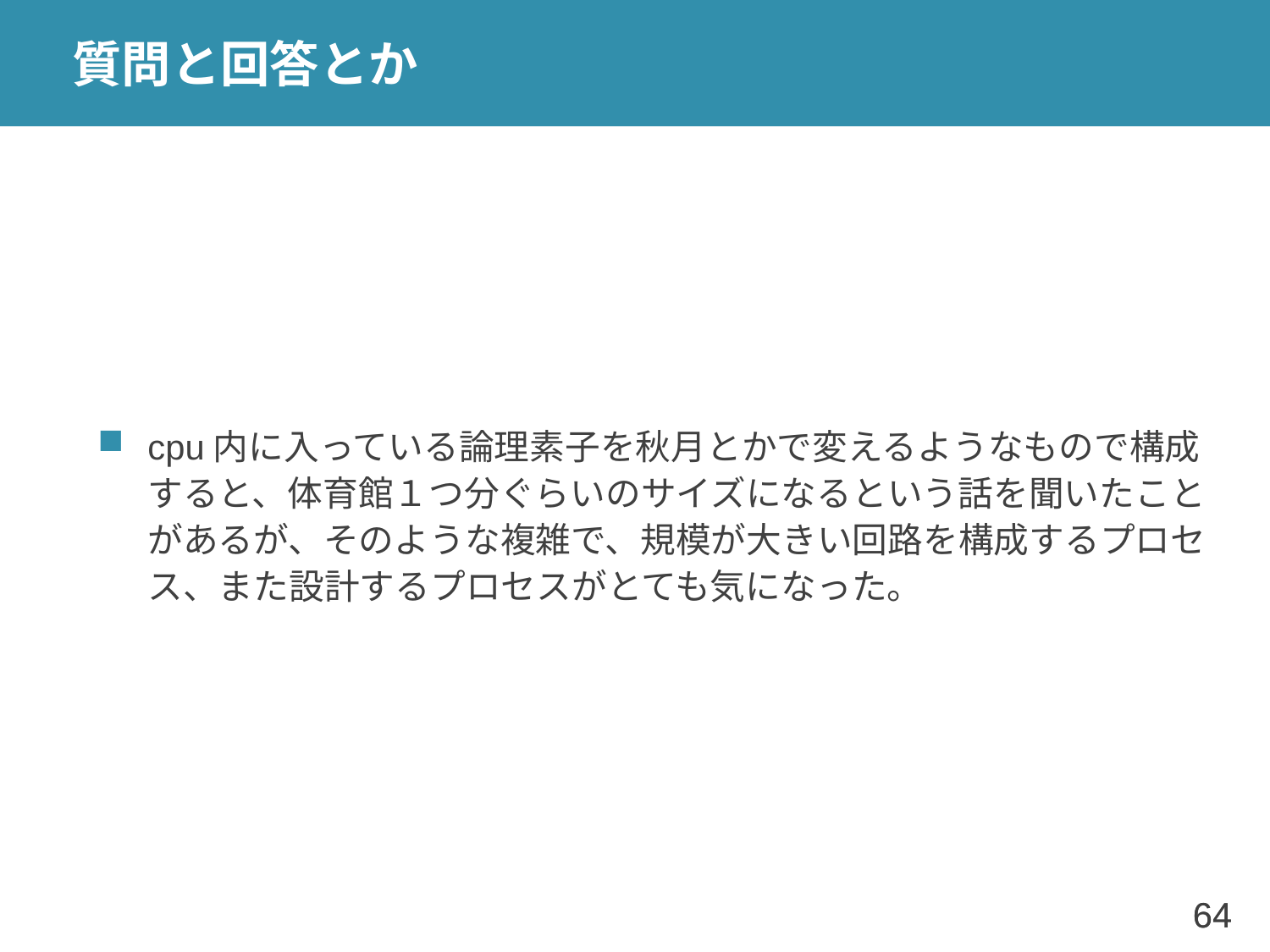

# 質問と回答とか
cpu内に入っている論理素子を秋月とかで変えるようなもので構成すると、体育館１つ分ぐらいのサイズになるという話を聞いたことがあるが、そのような複雑で、規模が大きい回路を構成するプロセス、また設計するプロセスがとても気になった。